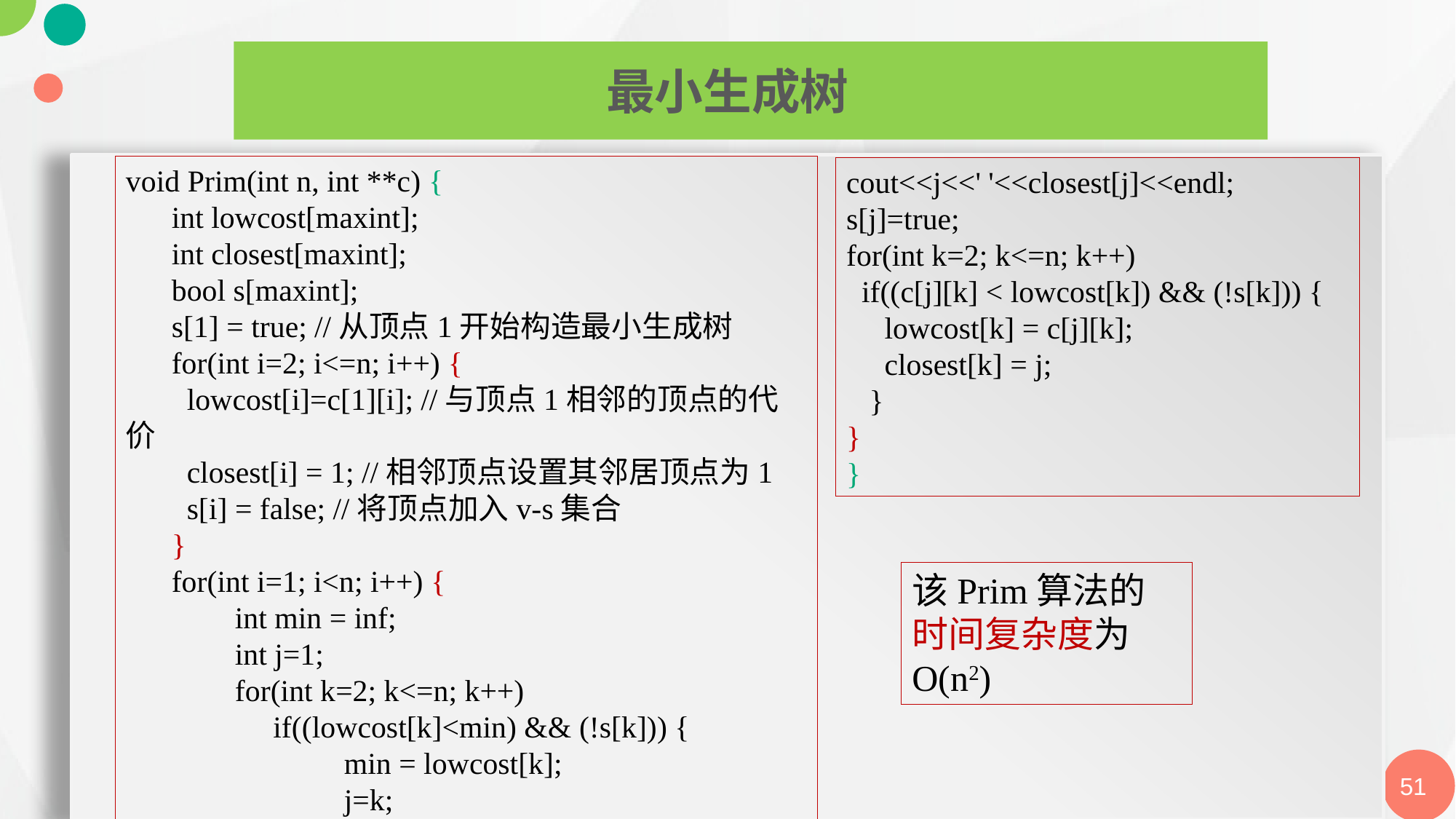

最小生成树
void Prim(int n, int **c) {
      int lowcost[maxint];
      int closest[maxint];
      bool s[maxint];
      s[1] = true; //从顶点1开始构造最小生成树
      for(int i=2; i<=n; i++) {
        lowcost[i]=c[1][i]; //与顶点1相邻的顶点的代价
        closest[i] = 1; //相邻顶点设置其邻居顶点为1
        s[i] = false; //将顶点加入v-s集合
      }
      for(int i=1; i<n; i++) {
	int min = inf;
	int j=1;
	for(int k=2; k<=n; k++)
	     if((lowcost[k]<min) && (!s[k])) {
		min = lowcost[k];
		j=k;
	     }
cout<<j<<' '<<closest[j]<<endl;
s[j]=true;
for(int k=2; k<=n; k++)
  if((c[j][k] < lowcost[k]) && (!s[k])) {
     lowcost[k] = c[j][k];
     closest[k] = j;
   }
}
}
该Prim算法的时间复杂度为O(n2)